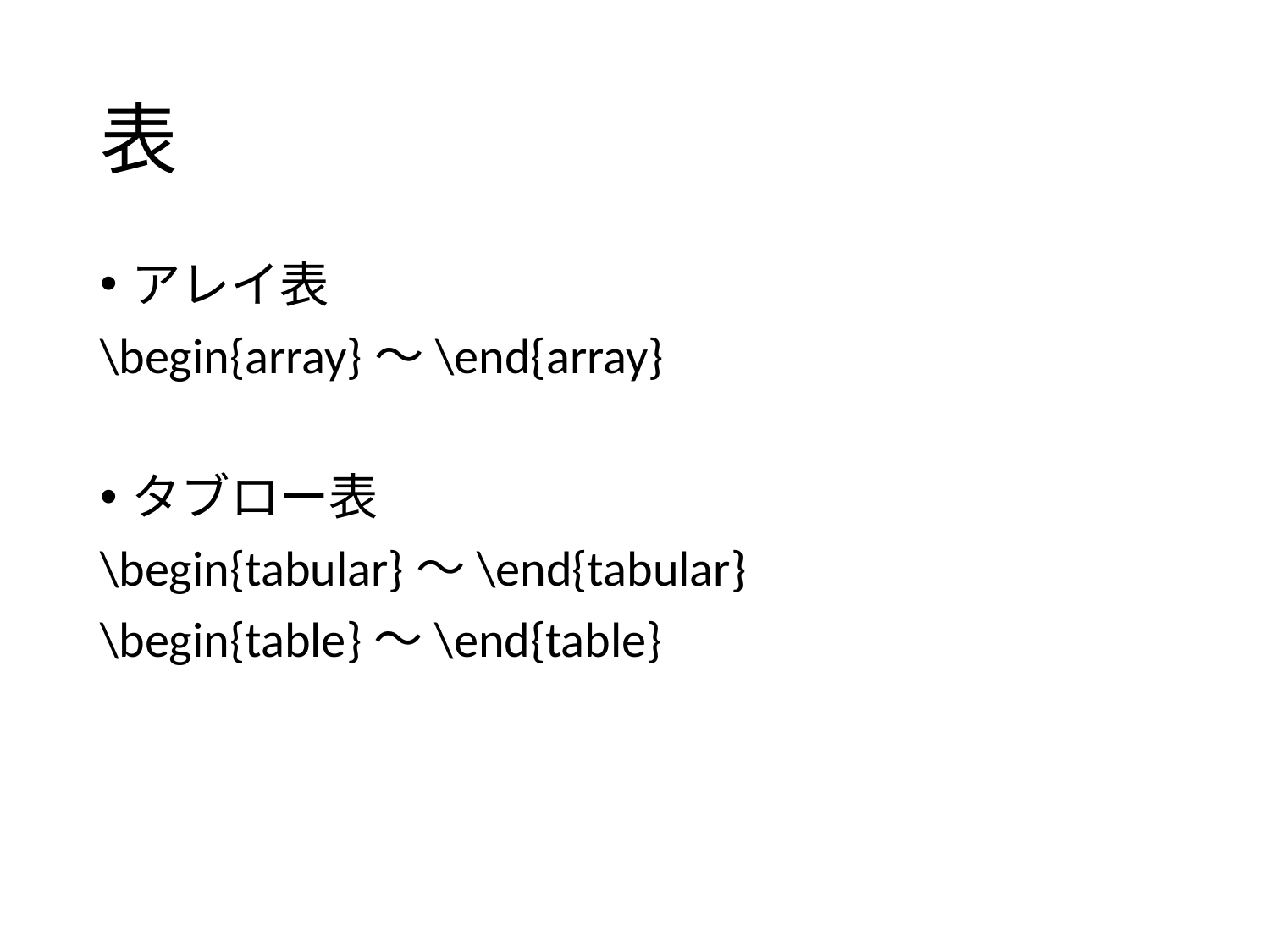

# 表
アレイ表
\begin{array}～\end{array}

タブロー表
\begin{tabular}～\end{tabular}
\begin{table}～\end{table}